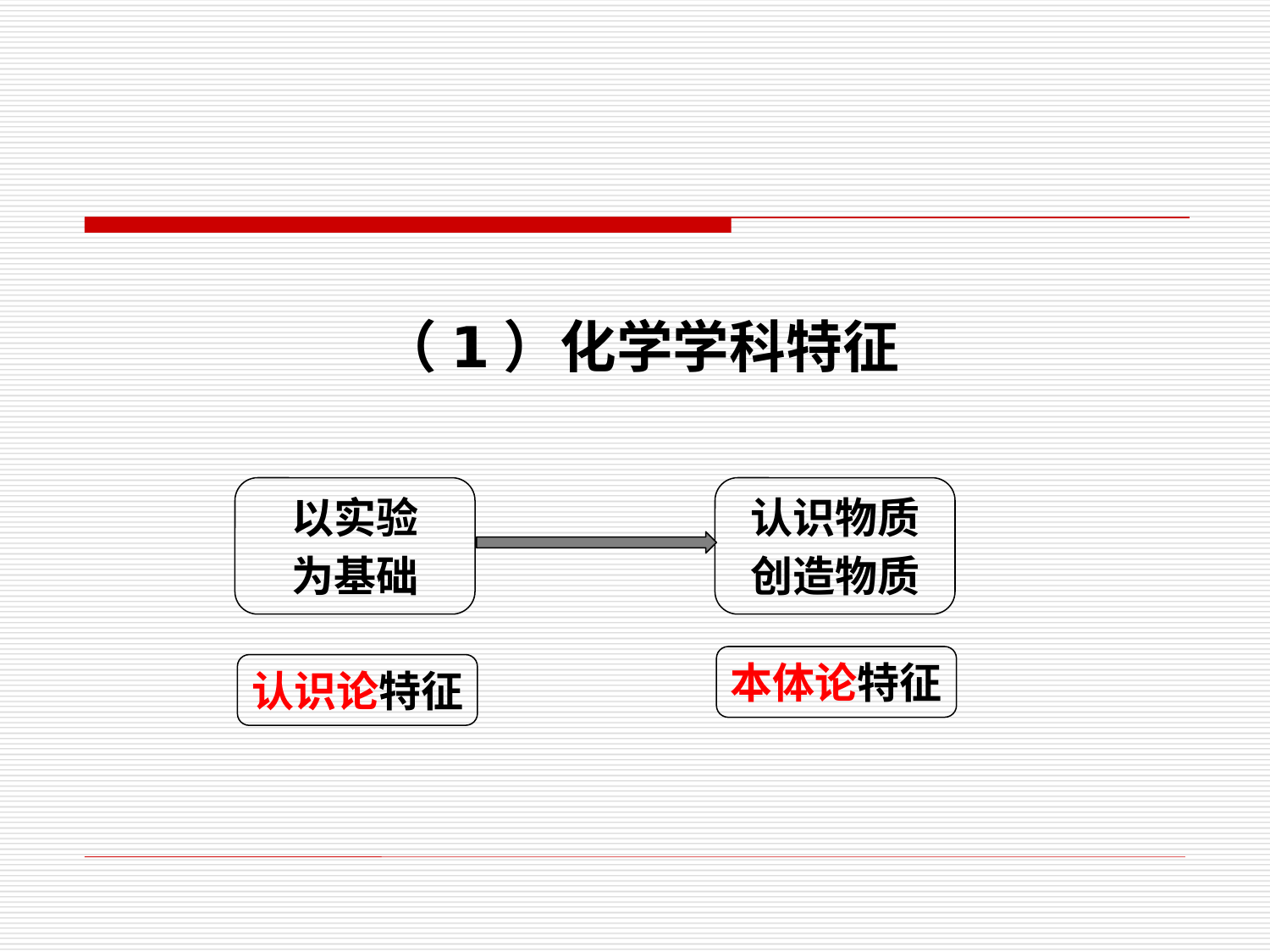

（1）化学学科特征
以实验
为基础
认识物质
创造物质

本体论特征
认识论特征